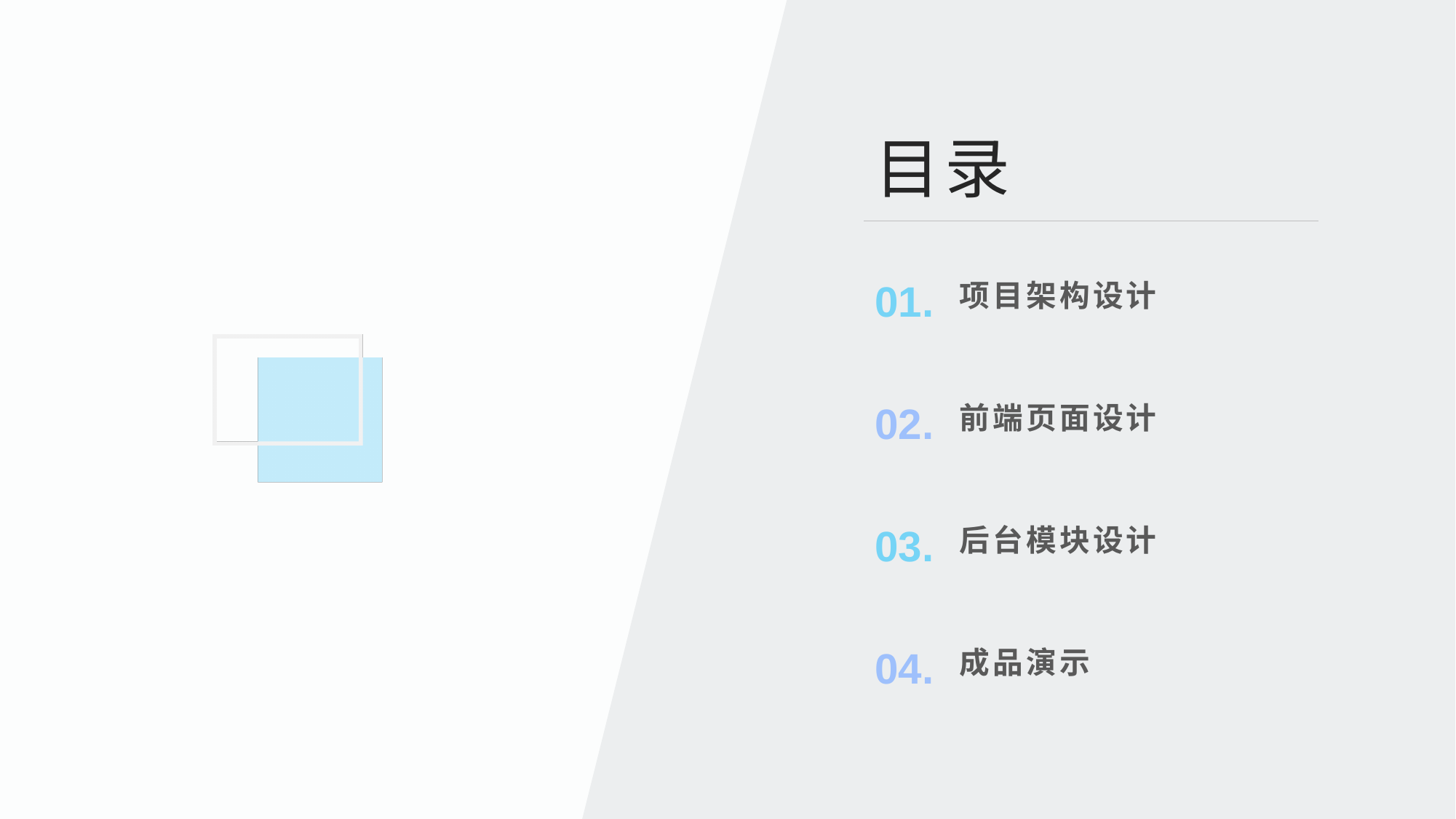

目录
项目架构设计
01.
前端页面设计
02.
后台模块设计
03.
成品演示
04.